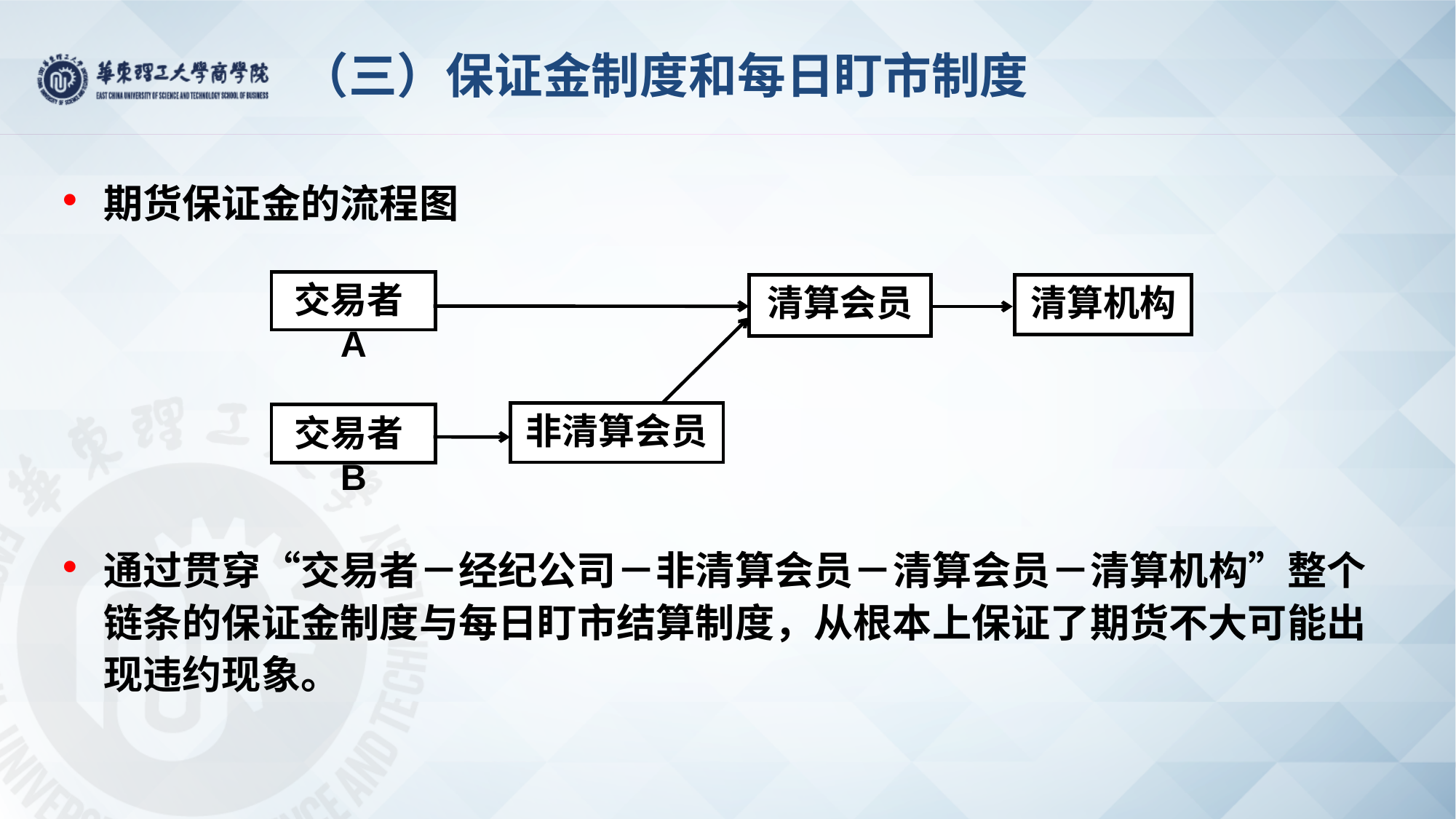

# （三）保证金制度和每日盯市制度
期货保证金的流程图

通过贯穿“交易者－经纪公司－非清算会员－清算会员－清算机构”整个链条的保证金制度与每日盯市结算制度，从根本上保证了期货不大可能出现违约现象。

交易者A
清算会员
清算机构
非清算会员
交易者B